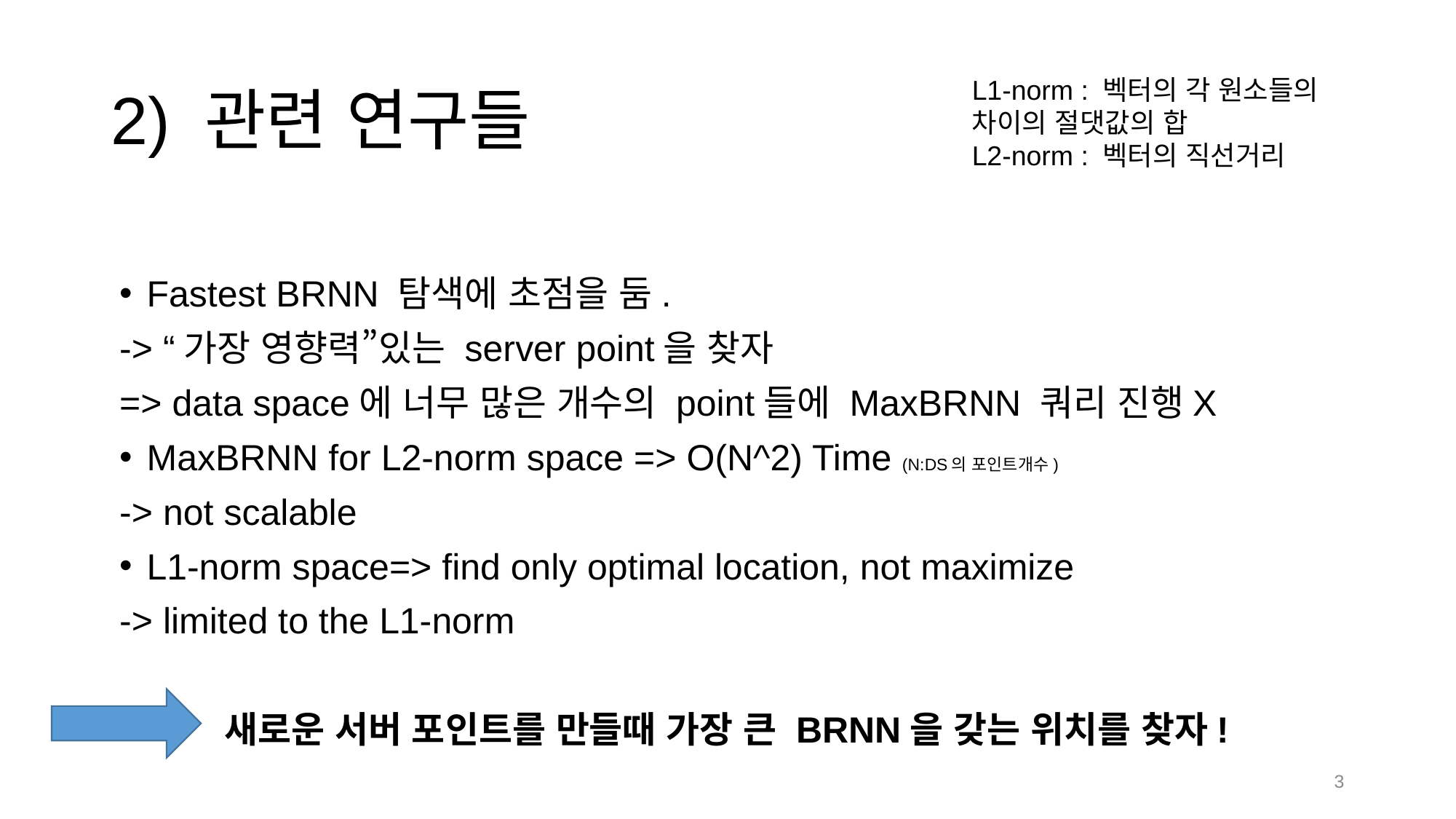

# 2) 관련 연구들
L1-norm : 벡터의 각 원소들의 차이의 절댓값의 합
L2-norm : 벡터의 직선거리
Fastest BRNN 탐색에 초점을 둠.
-> “가장 영향력”있는 server point을 찾자
=> data space에 너무 많은 개수의 point들에 MaxBRNN 쿼리 진행X
MaxBRNN for L2-norm space => O(N^2) Time (N:DS의 포인트개수)
-> not scalable
L1-norm space=> find only optimal location, not maximize
-> limited to the L1-norm

새로운 서버 포인트를 만들때 가장 큰 BRNN을 갖는 위치를 찾자!
3